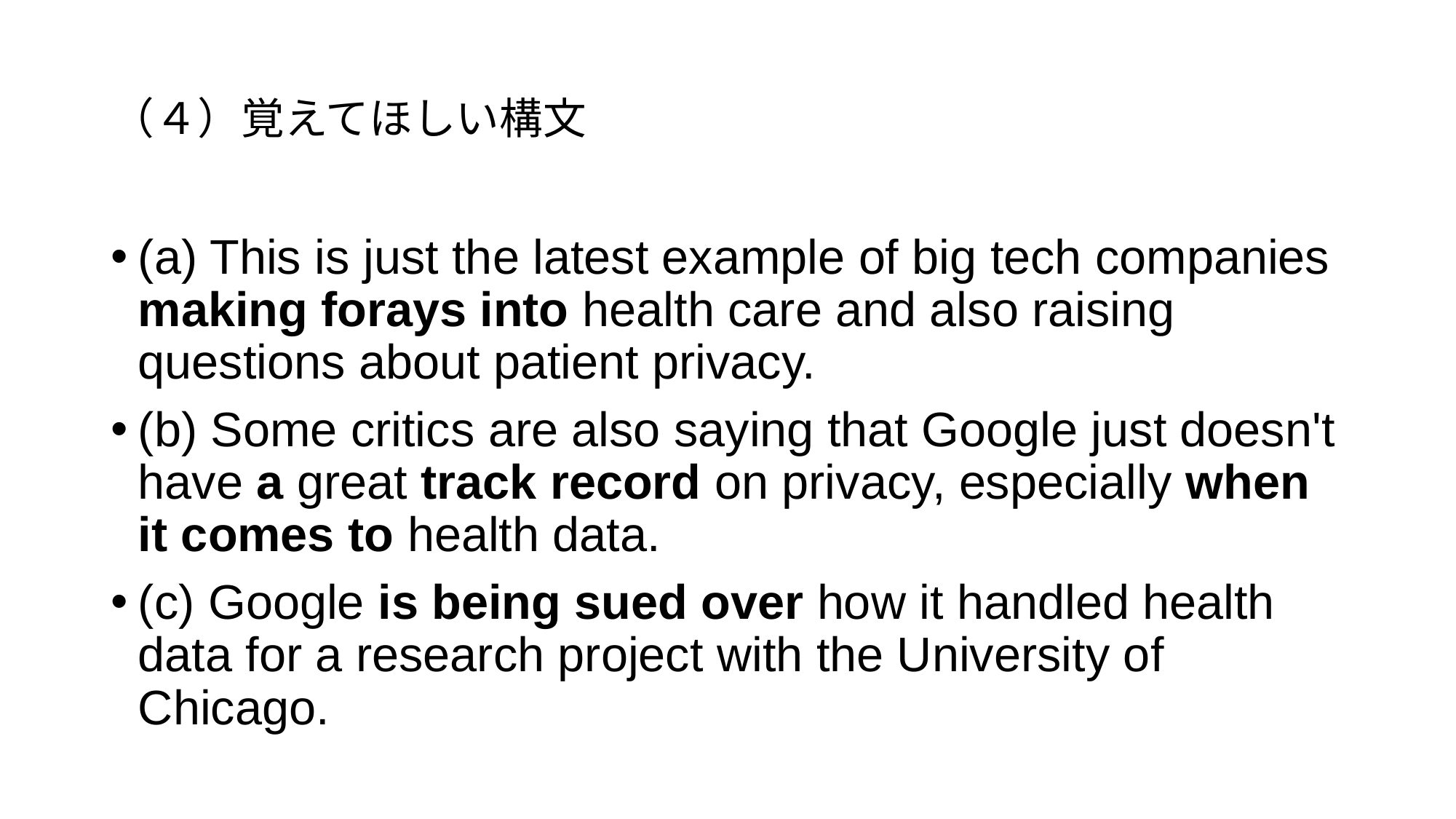

# （４）覚えてほしい構文
(a) This is just the latest example of big tech companies making forays into health care and also raising questions about patient privacy.
(b) Some critics are also saying that Google just doesn't have a great track record on privacy, especially when it comes to health data.
(c) Google is being sued over how it handled health data for a research project with the University of Chicago.